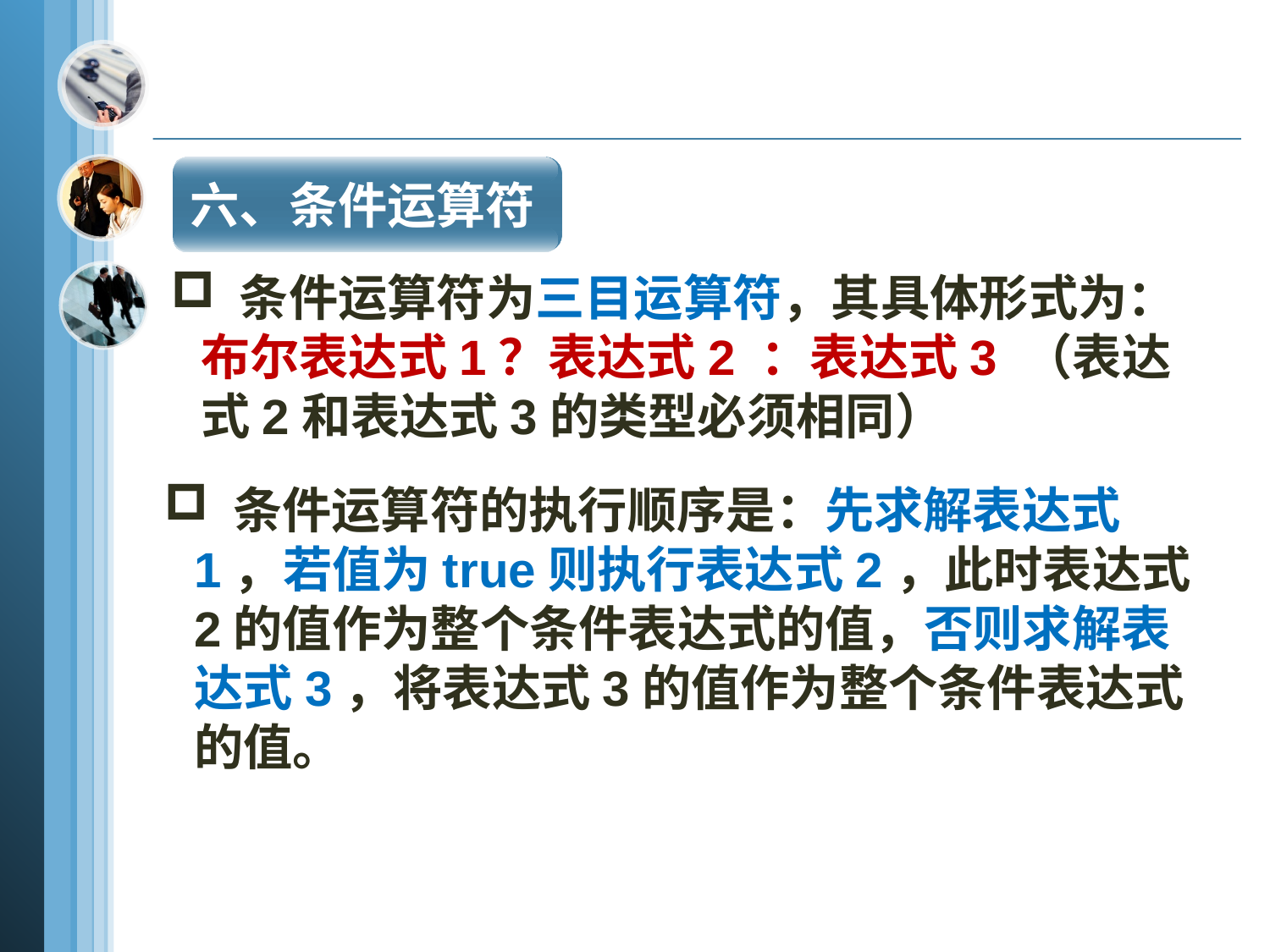

六、条件运算符

 条件运算符为三目运算符，其具体形式为：布尔表达式1？表达式2 ：表达式3 （表达式2和表达式3的类型必须相同）
 条件运算符的执行顺序是：先求解表达式1，若值为true则执行表达式2，此时表达式2的值作为整个条件表达式的值，否则求解表达式3，将表达式3的值作为整个条件表达式的值。